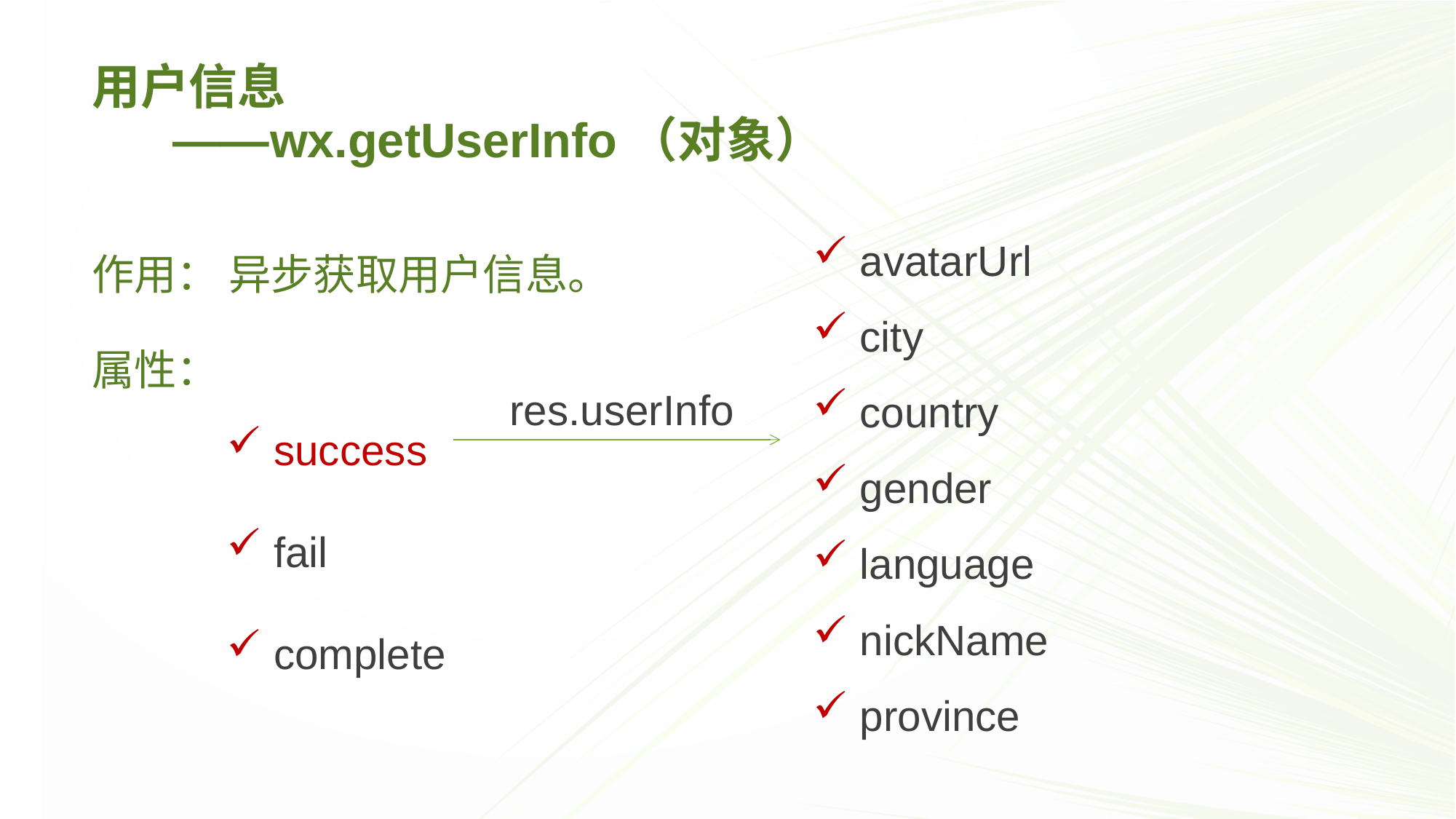

作用： 异步获取用户信息。
用户信息
      ——wx.getUserInfo（对象）
属性：

res.userInfo
 success
 fail
 complete

 avatarUrl
 city
 country
 gender
 language
 nickName
 province